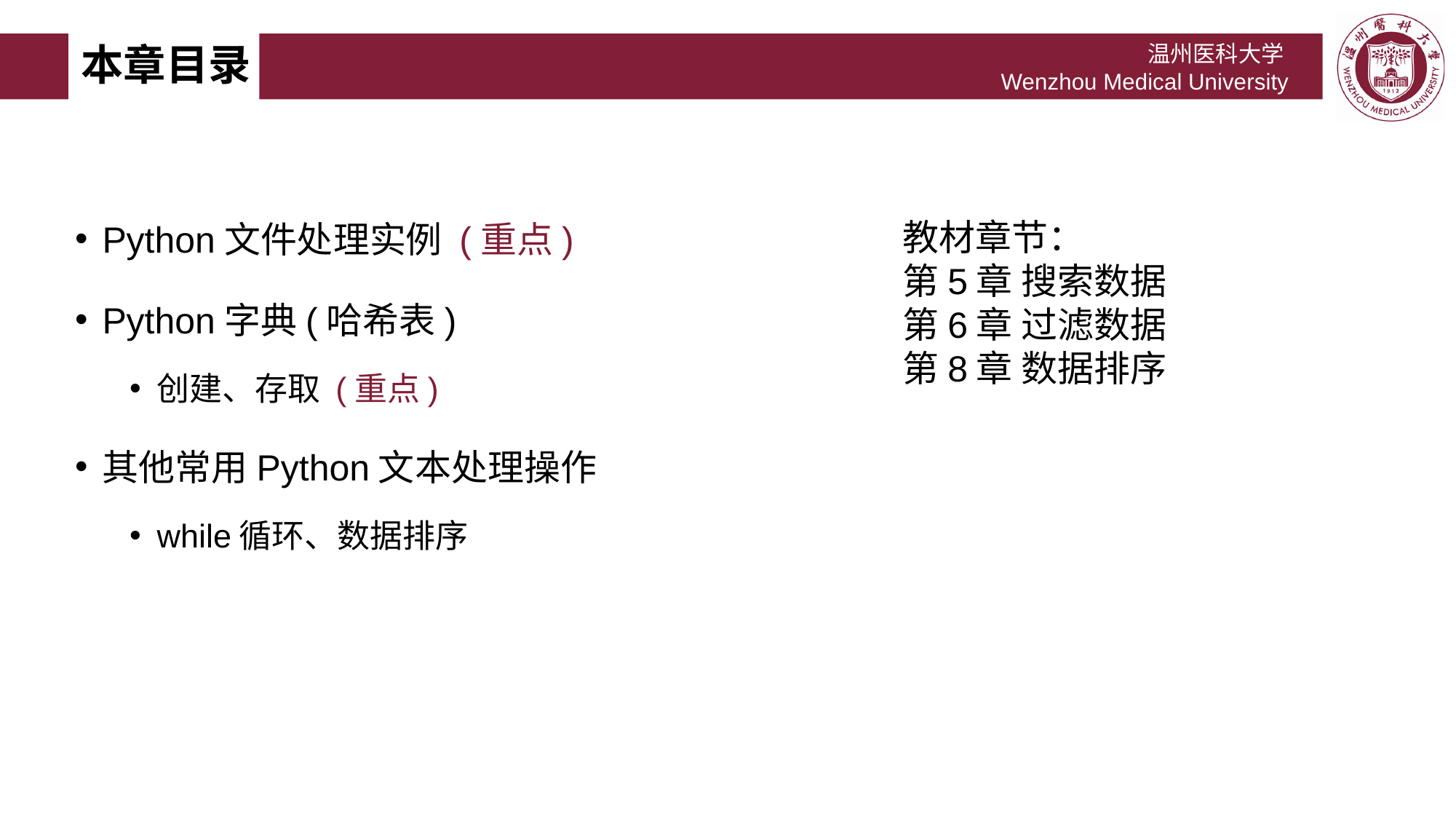

# 本章目录
Python文件处理实例 (重点)
Python字典(哈希表)
创建、存取 (重点)
其他常用Python文本处理操作
while循环、数据排序

教材章节：
第5章 搜索数据
第6章 过滤数据
第8章 数据排序